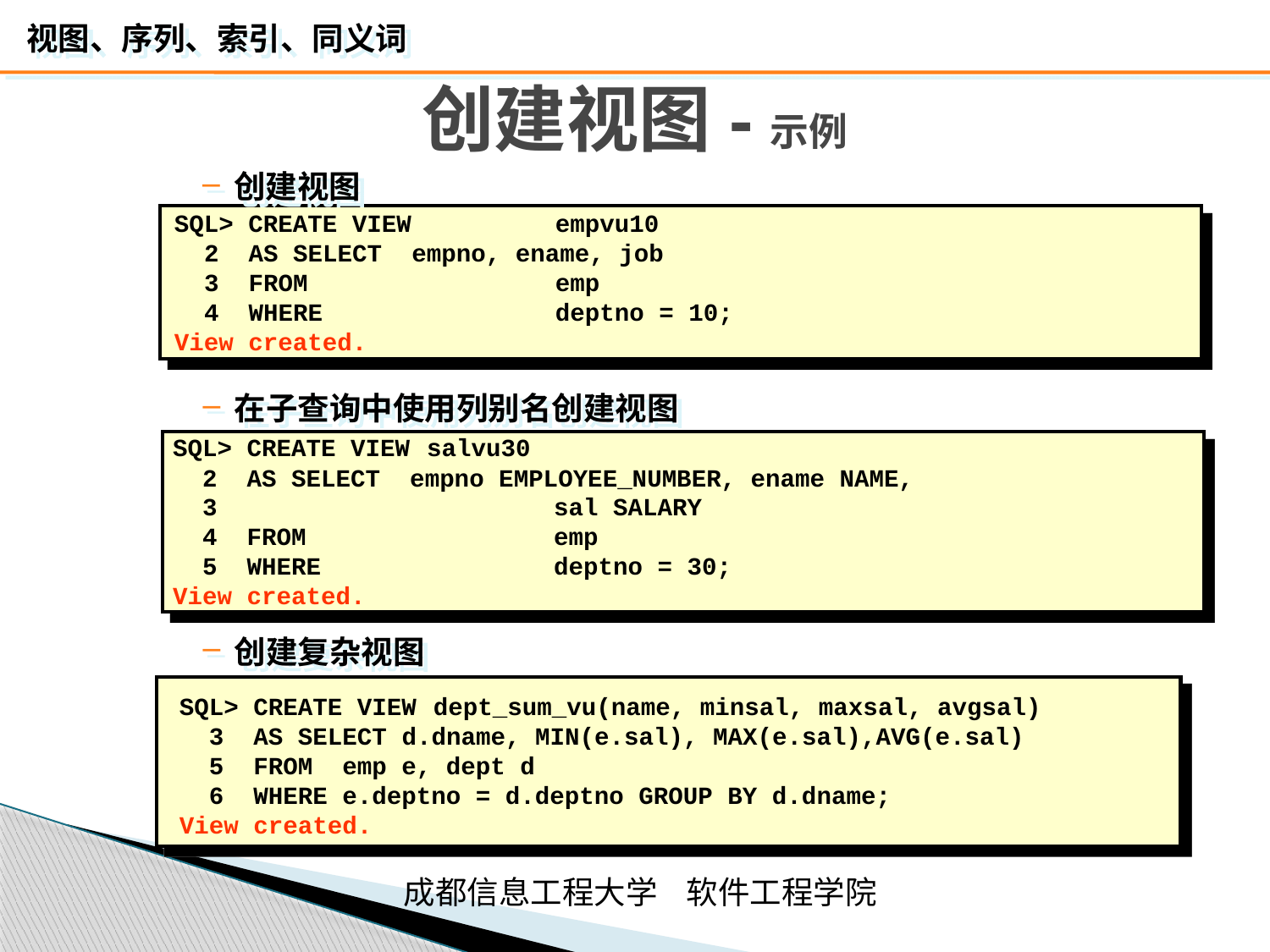

# 创建视图-示例
创建视图
SQL> CREATE VIEW 	empvu10
  2  AS SELECT	 empno, ename, job
  3  FROM			emp
  4  WHERE			deptno = 10;
View created.

在子查询中使用列别名创建视图
SQL> CREATE VIEW 	salvu30
  2  AS SELECT	 empno EMPLOYEE_NUMBER, ename NAME,
  3				sal SALARY
  4  FROM				emp
  5  WHERE				deptno = 30;
View created.

创建复杂视图
SQL> CREATE VIEW 	dept_sum_vu(name, minsal, maxsal, avgsal)
  3  AS SELECT	d.dname, MIN(e.sal), MAX(e.sal),AVG(e.sal)
  5  FROM  emp e, dept d
  6  WHERE e.deptno = d.deptno GROUP BY d.dname;
View created.